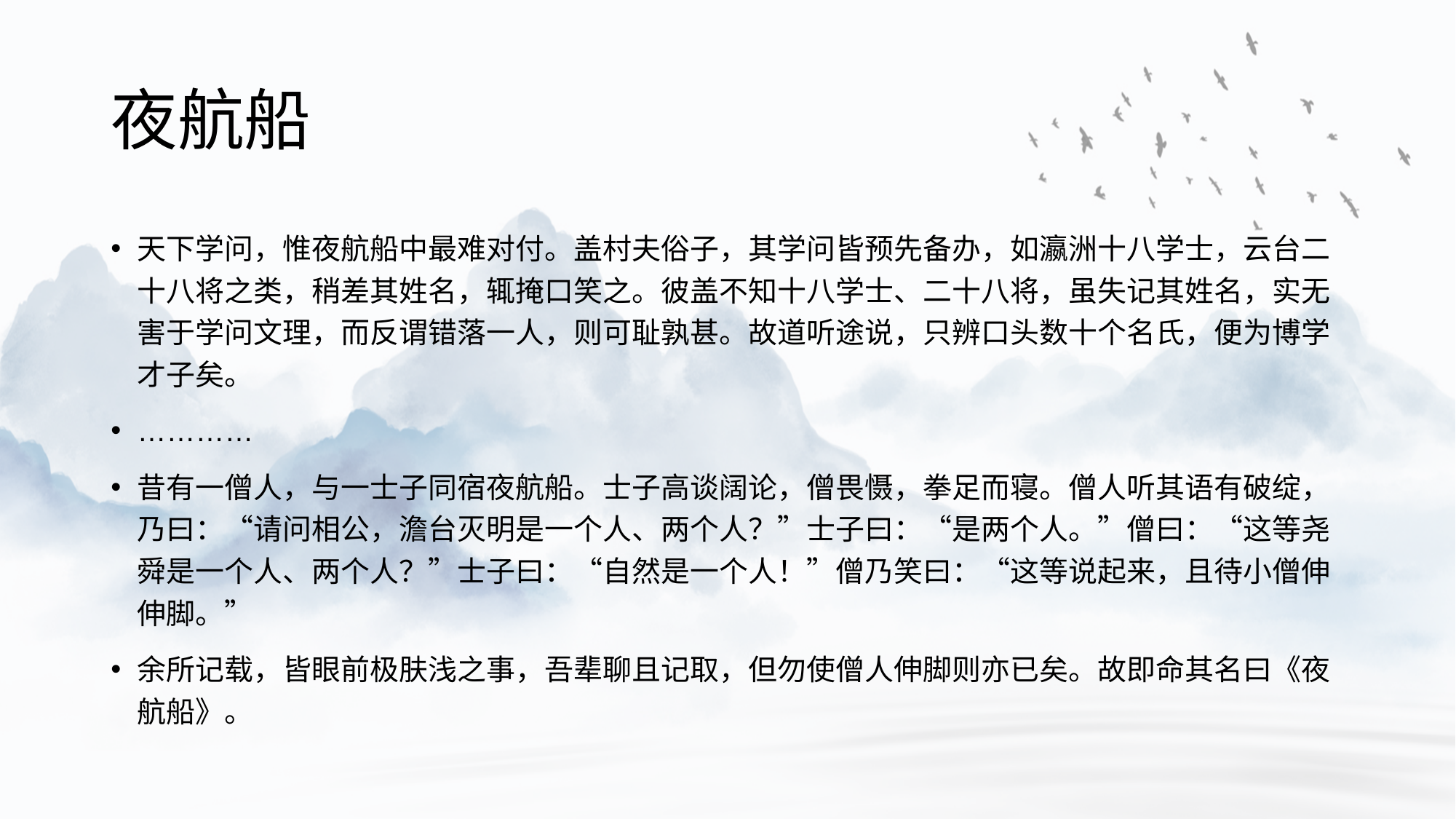

# 夜航船
天下学问，惟夜航船中最难对付。盖村夫俗子，其学问皆预先备办，如瀛洲十八学士，云台二十八将之类，稍差其姓名，辄掩口笑之。彼盖不知十八学士、二十八将，虽失记其姓名，实无害于学问文理，而反谓错落一人，则可耻孰甚。故道听途说，只辨口头数十个名氏，便为博学才子矣。
…………
昔有一僧人，与一士子同宿夜航船。士子高谈阔论，僧畏慑，拳足而寝。僧人听其语有破绽，乃曰：“请问相公，澹台灭明是一个人、两个人？”士子曰：“是两个人。”僧曰：“这等尧舜是一个人、两个人？”士子曰：“自然是一个人！”僧乃笑曰：“这等说起来，且待小僧伸伸脚。”
余所记载，皆眼前极肤浅之事，吾辈聊且记取，但勿使僧人伸脚则亦已矣。故即命其名曰《夜航船》。